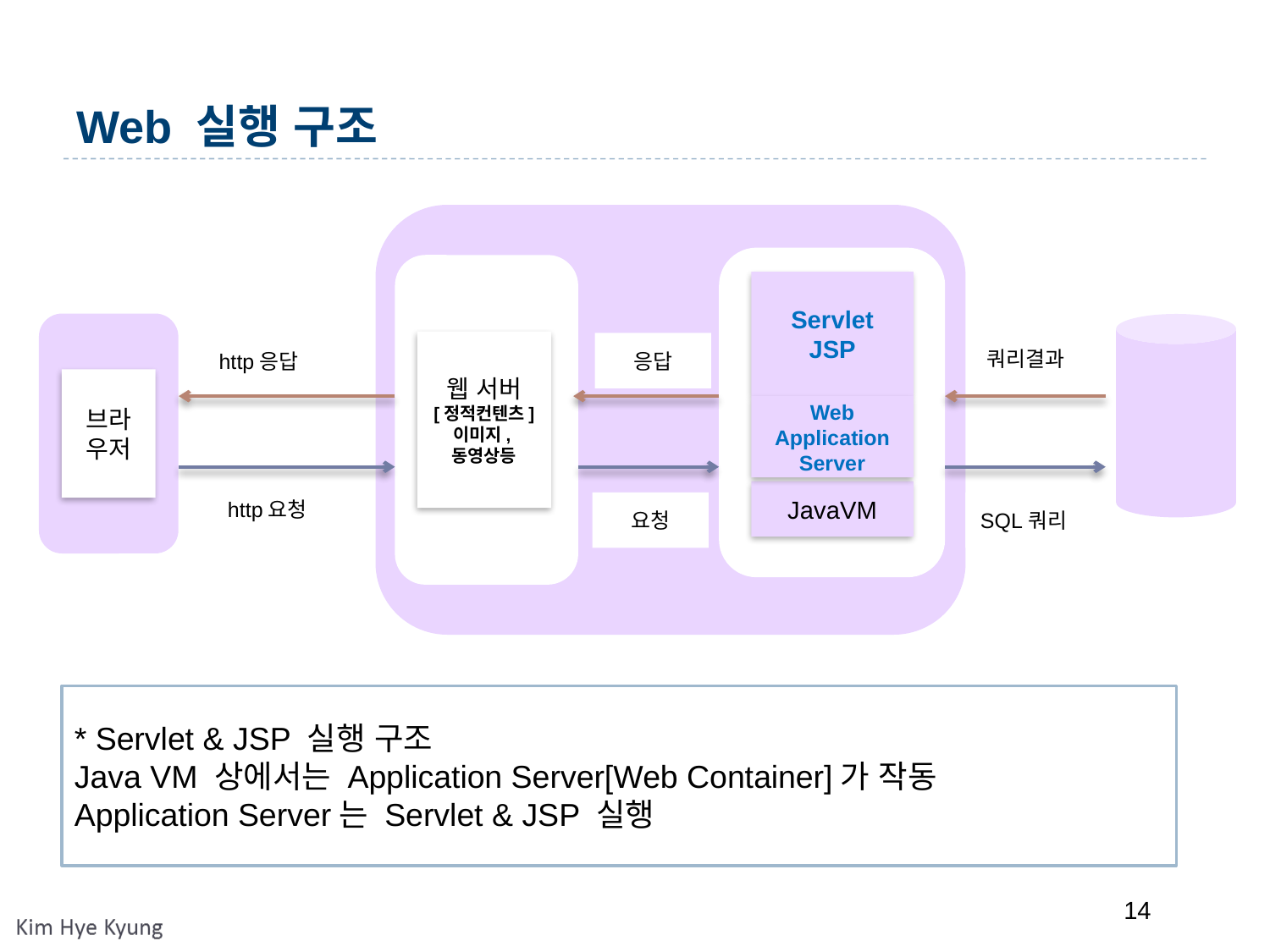

# Web 실행 구조

Servlet
JSP
Web Application Server
JavaVM

웹 서버
[정적컨텐츠]
이미지,동영상등

브라
우저

쿼리결과
응답
http응답
http요청
요청
SQL쿼리
* Servlet & JSP 실행 구조
Java VM 상에서는 Application Server[Web Container]가 작동
Application Server는 Servlet & JSP 실행
14